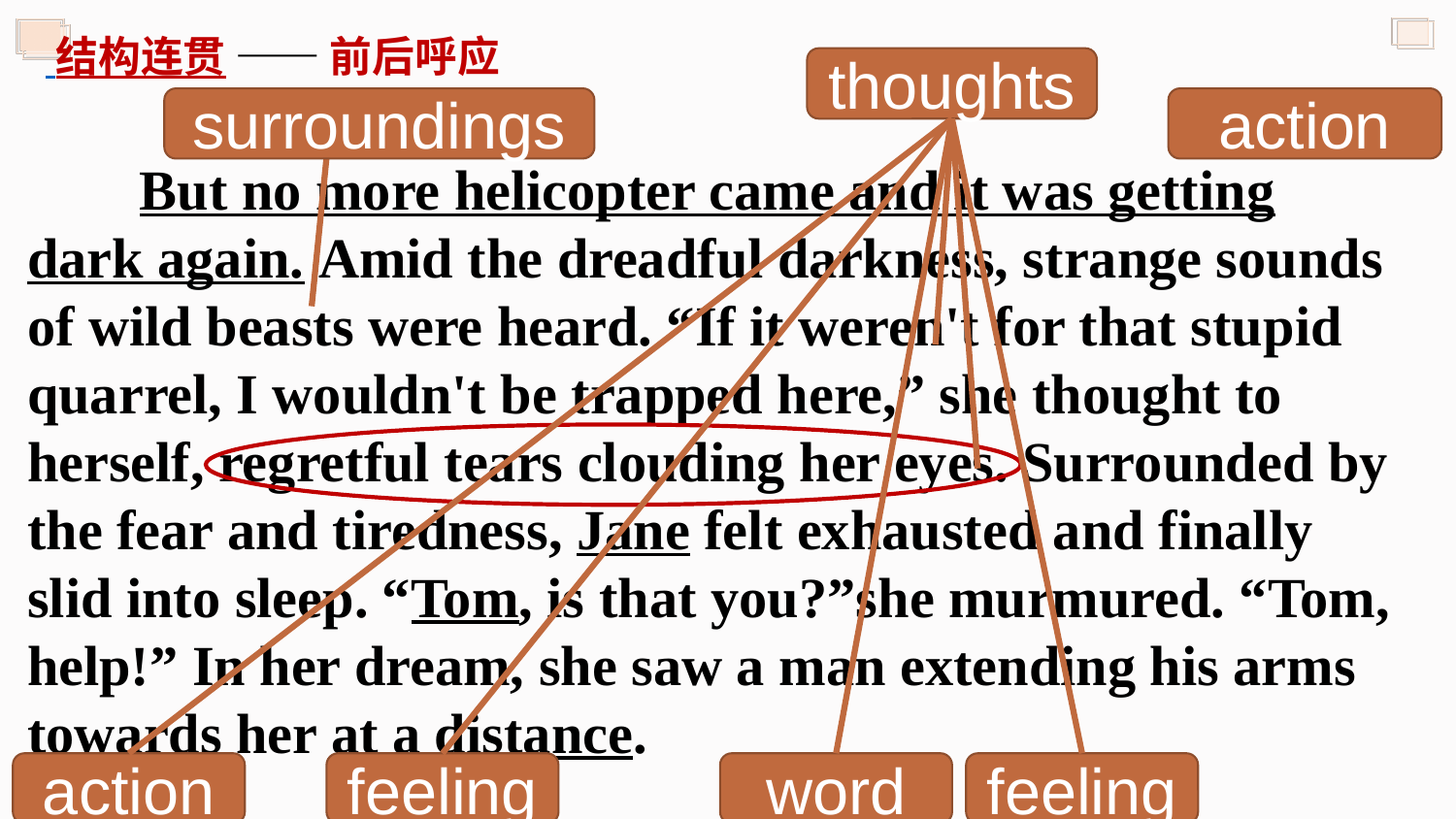

结构连贯 —— 前后呼应
thoughts
surroundings
action
        But no more helicopter came and it was getting dark again. Amid the dreadful darkness, strange sounds of wild beasts were heard. “If it weren't for that stupid quarrel, I wouldn't be trapped here,” she thought to herself, regretful tears clouding her eyes. Surrounded by the fear and tiredness, Jane felt exhausted and finally slid into sleep. “Tom, is that you?”she murmured. “Tom, help!” In her dream, she saw a man extending his arms towards her at a distance.

action
feeling
word
feeling